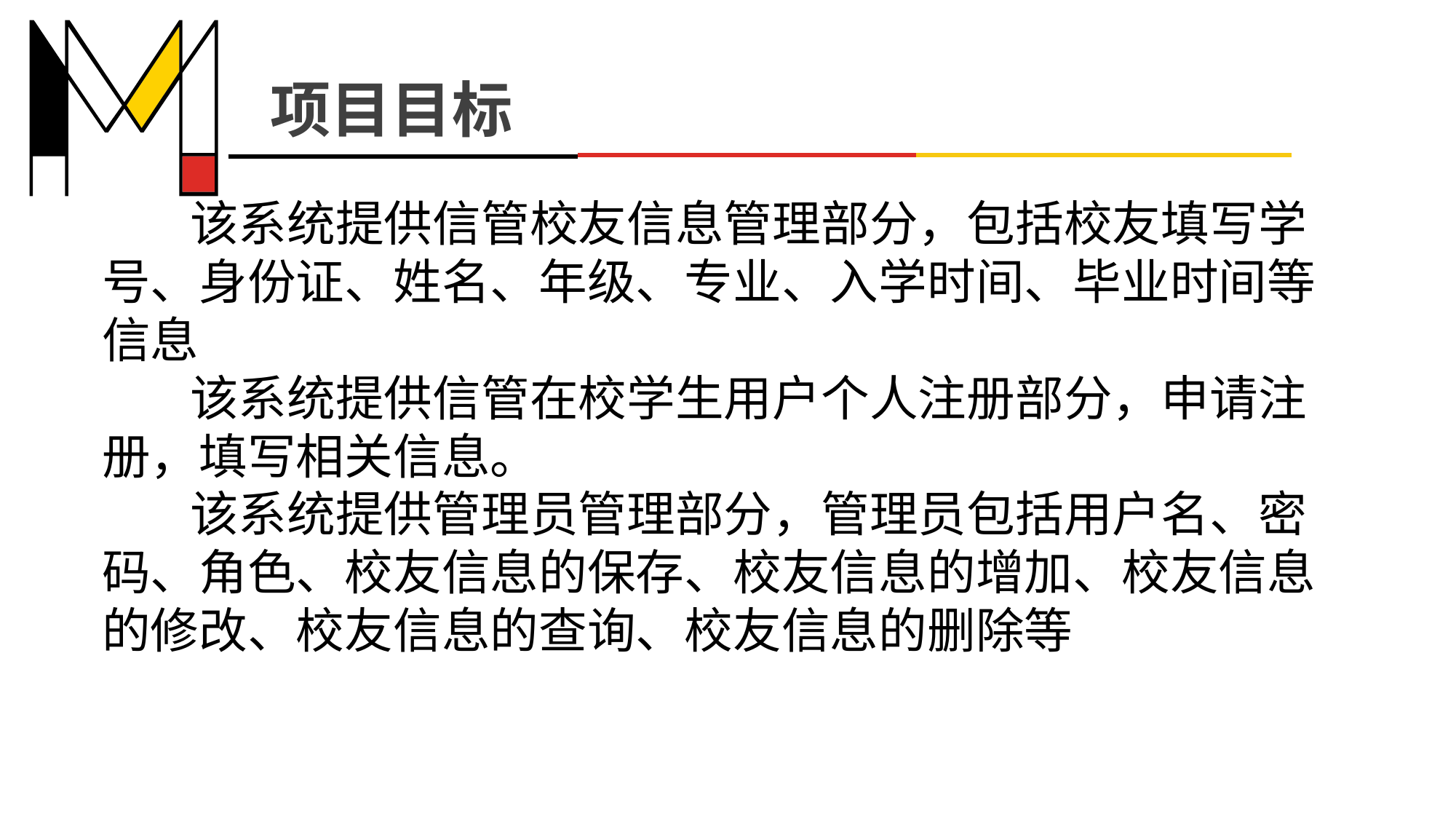

项目目标
       该系统提供信管校友信息管理部分，包括校友填写学号、身份证、姓名、年级、专业、入学时间、毕业时间等信息
       该系统提供信管在校学生用户个人注册部分，申请注册，填写相关信息。
       该系统提供管理员管理部分，管理员包括用户名、密码、角色、校友信息的保存、校友信息的增加、校友信息的修改、校友信息的查询、校友信息的删除等